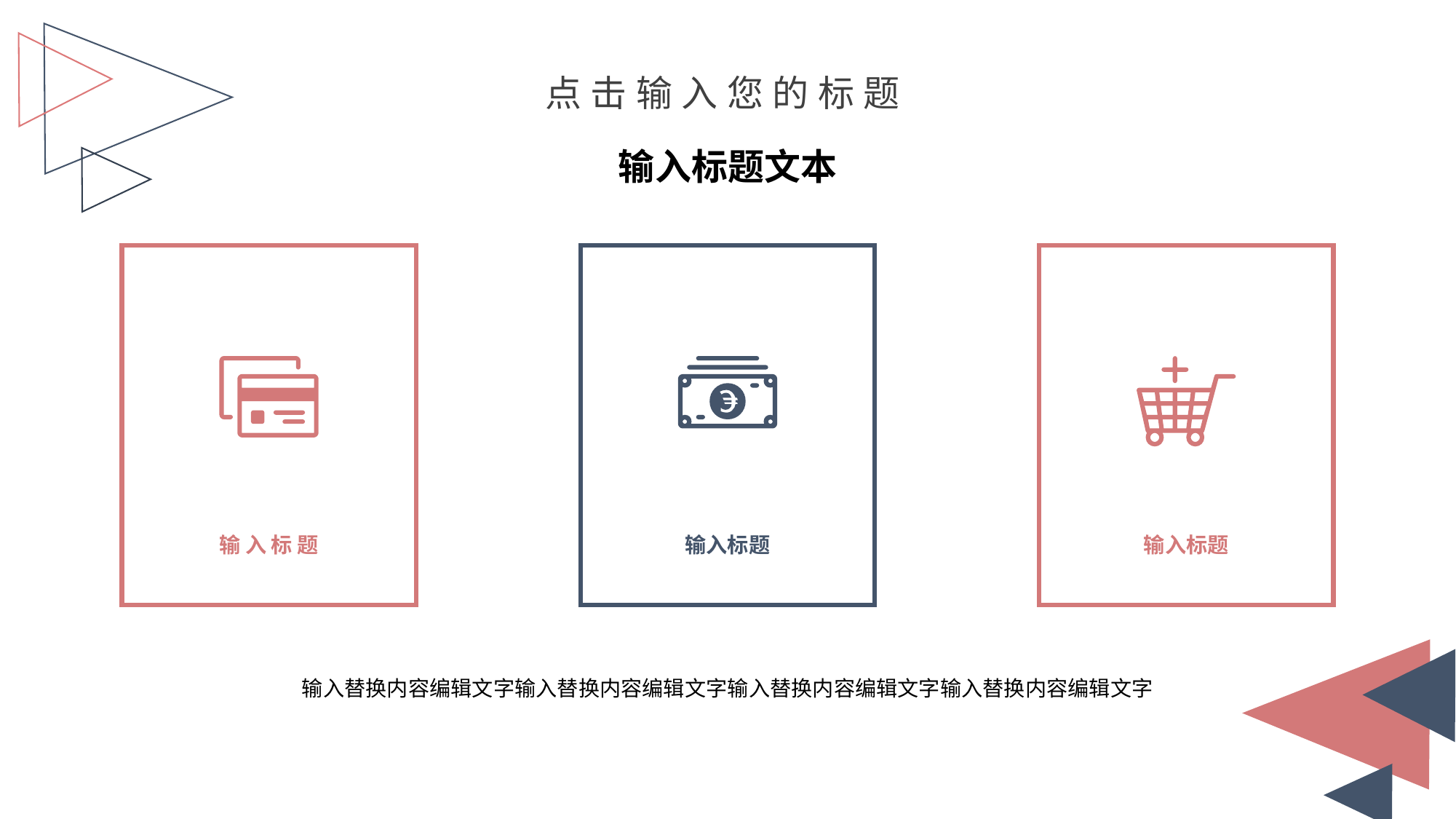

点击输入您的标题
输入标题文本

输入标题

输入标题

输入标题
输入替换内容编辑文字输入替换内容编辑文字输入替换内容编辑文字输入替换内容编辑文字